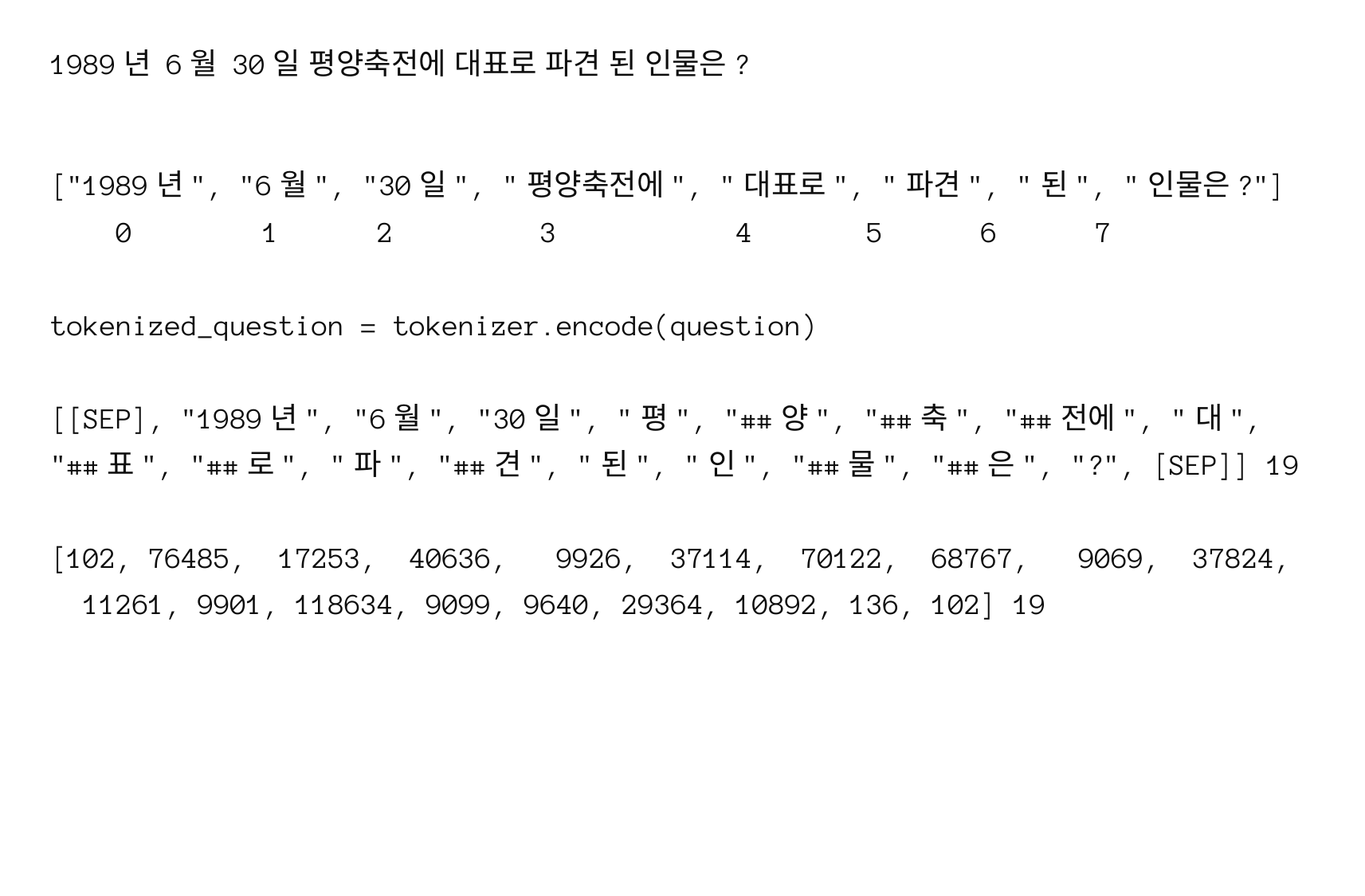

1989년 6월 30일 평양축전에 대표로 파견 된 인물은?
["1989년", "6월", "30일", "평양축전에", "대표로", "파견", "된", "인물은?"]
    0        1      2         3           4       5      6      7

tokenized_question = tokenizer.encode(question)

[[SEP], "1989년", "6월", "30일", "평", "##양", "##축", "##전에", "대", "##표", "##로", "파", "##견", "된", "인", "##물", "##은", "?", [SEP]] 19

[102, 76485,  17253,  40636,   9926,  37114,  70122,  68767,   9069,  37824,
  11261, 9901, 118634, 9099, 9640, 29364, 10892, 136, 102] 19